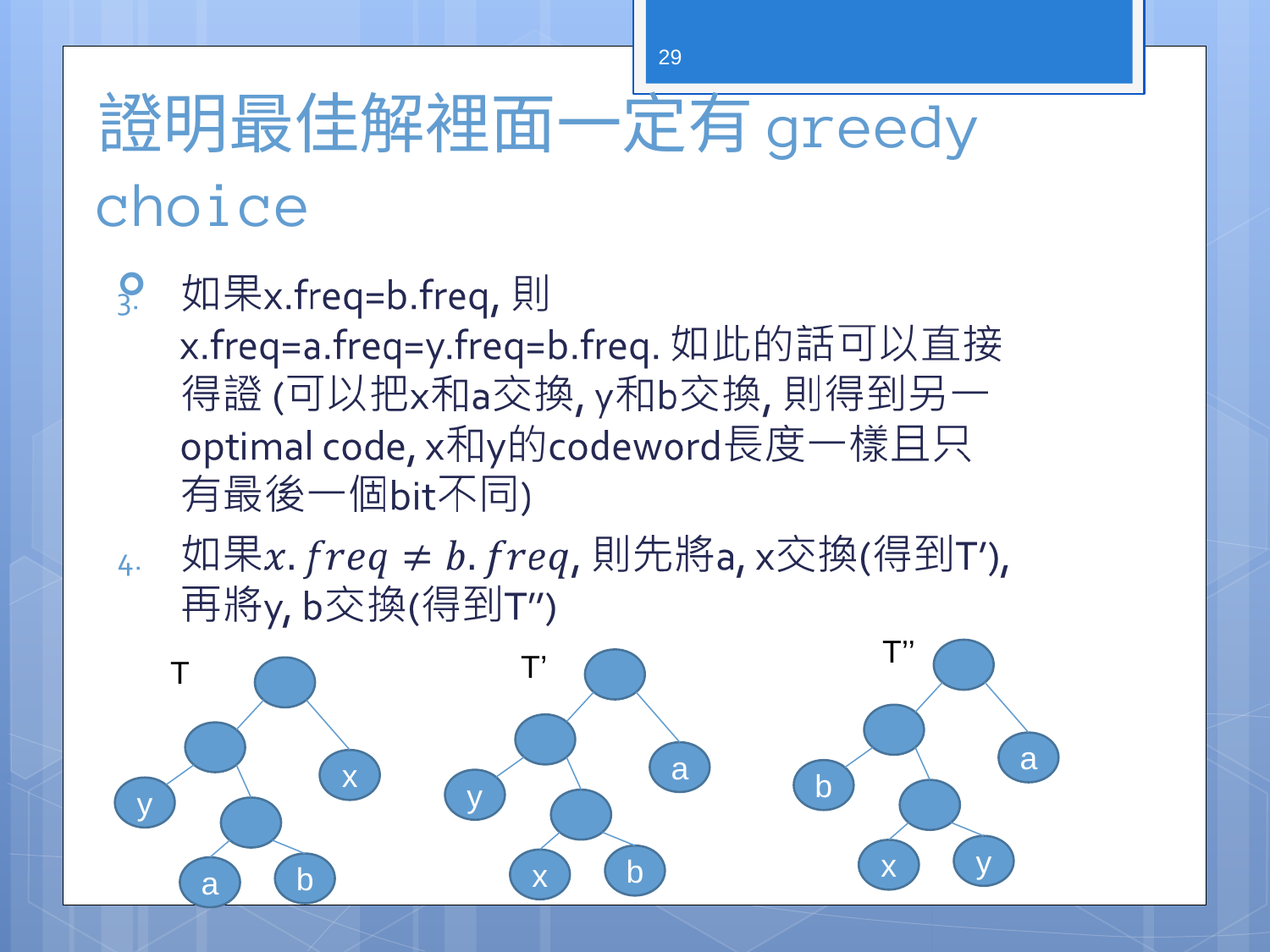

29
# 證明最佳解裡面一定有greedy choice

T’’

T’
T

a
a
x
b
y
y

y
x
b
x
b
a